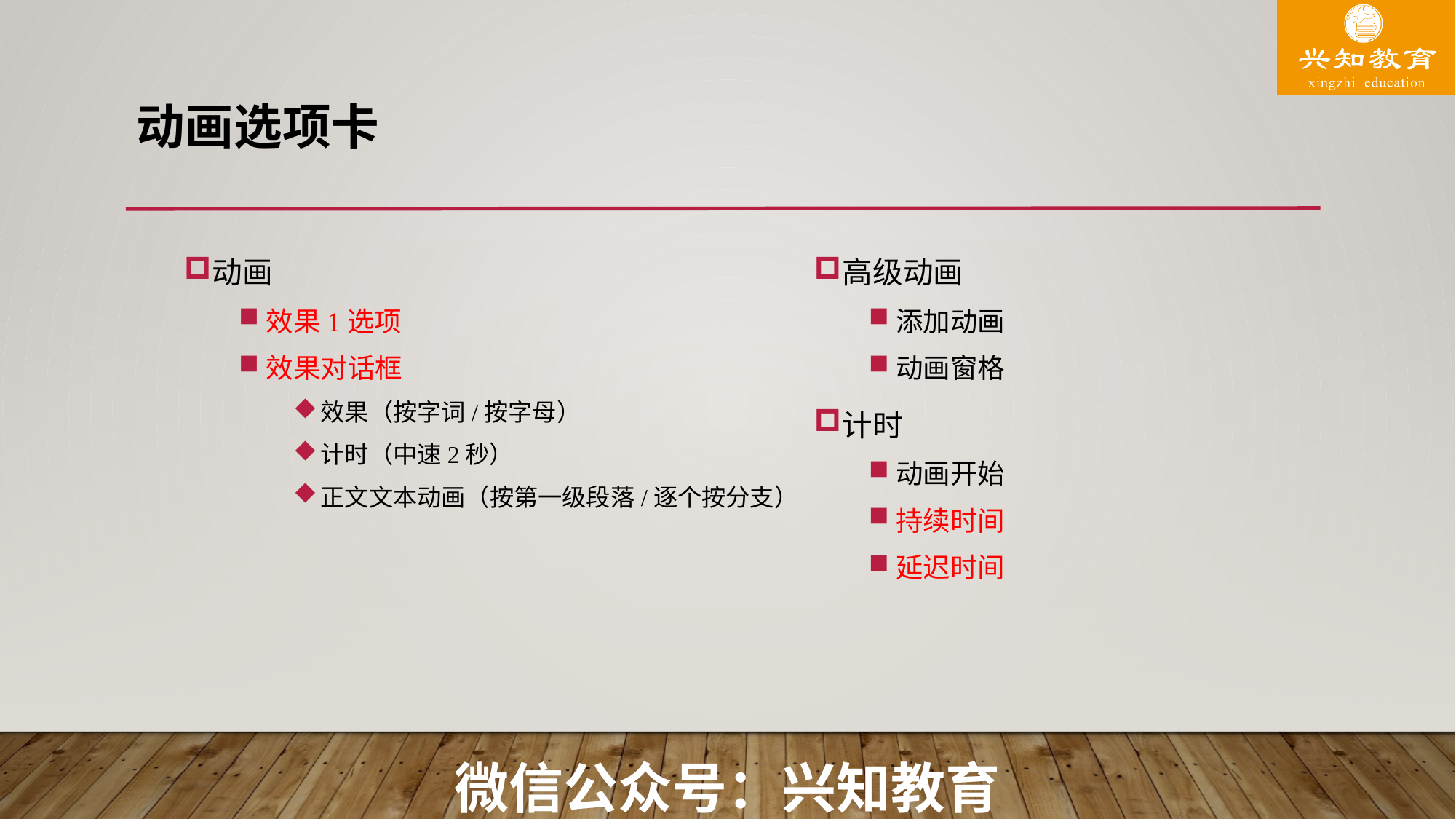

# 动画选项卡
动画
效果1选项
效果对话框
效果（按字词/按字母）
计时（中速2秒）
正文文本动画（按第一级段落/逐个按分支）

高级动画
添加动画
动画窗格
计时
动画开始
持续时间
延迟时间